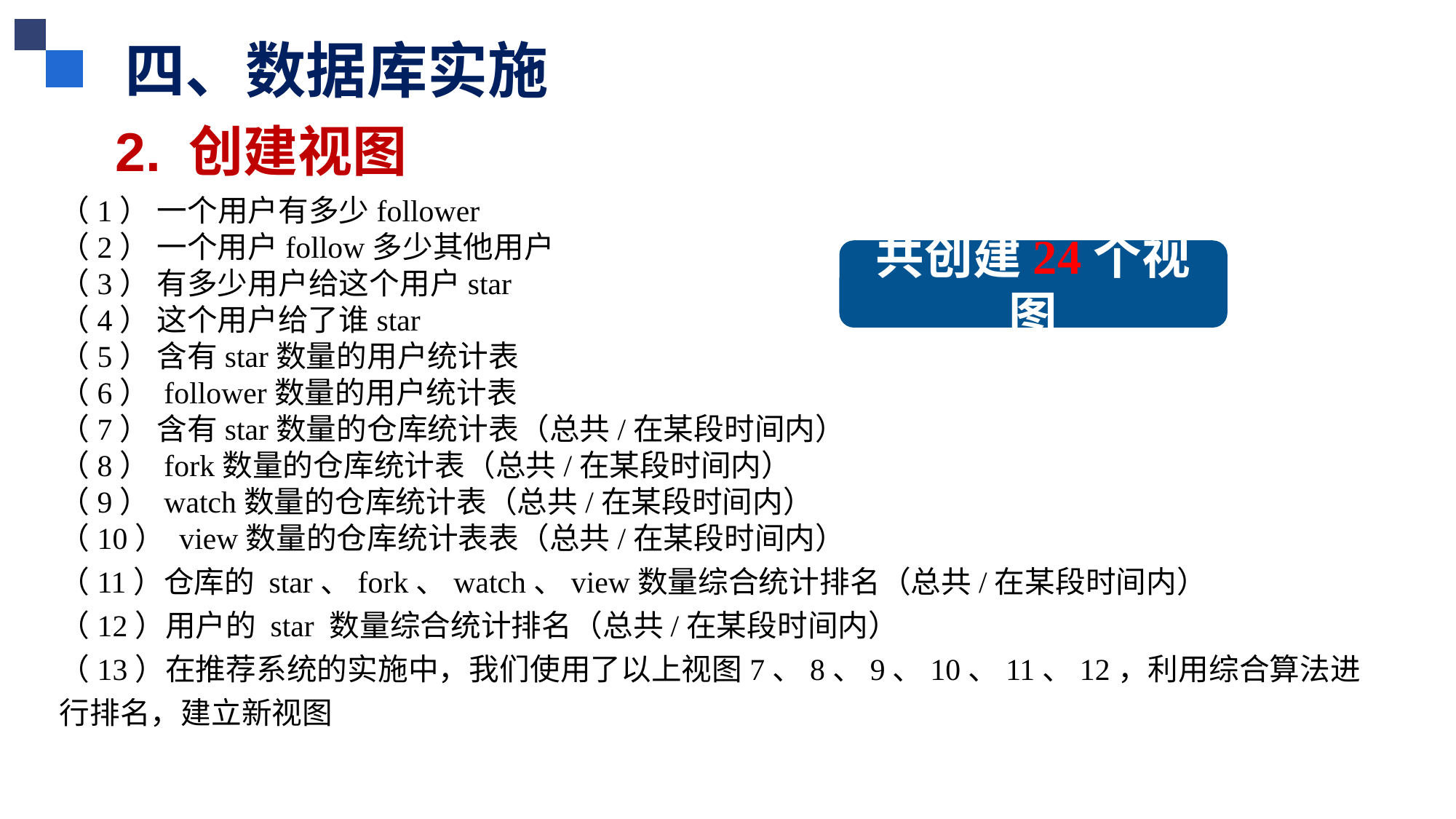

四、数据库实施

2. 创建视图
（1） 一个用户有多少follower（2） 一个用户follow多少其他用户（3） 有多少用户给这个用户star（4） 这个用户给了谁star（5） 含有star数量的用户统计表（6） follower数量的用户统计表（7） 含有star数量的仓库统计表（总共/在某段时间内）（8） fork数量的仓库统计表（总共/在某段时间内）（9） watch数量的仓库统计表（总共/在某段时间内）（10） view数量的仓库统计表表（总共/在某段时间内）（11）仓库的 star、fork、watch、view数量综合统计排名（总共/在某段时间内）
（12）用户的 star 数量综合统计排名（总共/在某段时间内）
（13）在推荐系统的实施中，我们使用了以上视图7、8、9、10、11、12，利用综合算法进行排名，建立新视图
共创建24个视图